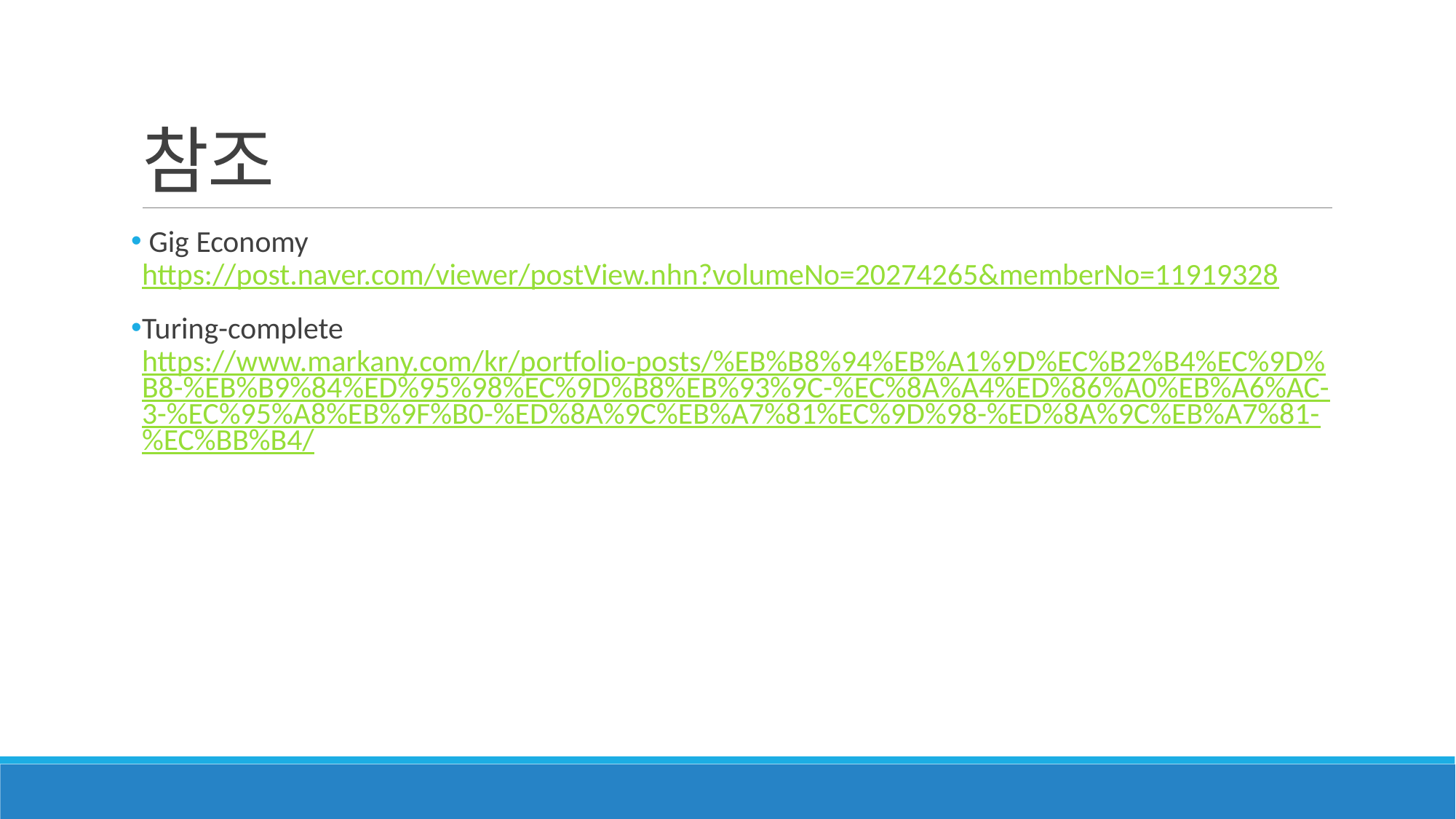

# 참조
 Gig Economy https://post.naver.com/viewer/postView.nhn?volumeNo=20274265&memberNo=11919328
Turing-complete
https://www.markany.com/kr/portfolio-posts/%EB%B8%94%EB%A1%9D%EC%B2%B4%EC%9D%B8-%EB%B9%84%ED%95%98%EC%9D%B8%EB%93%9C-%EC%8A%A4%ED%86%A0%EB%A6%AC-3-%EC%95%A8%EB%9F%B0-%ED%8A%9C%EB%A7%81%EC%9D%98-%ED%8A%9C%EB%A7%81-%EC%BB%B4/